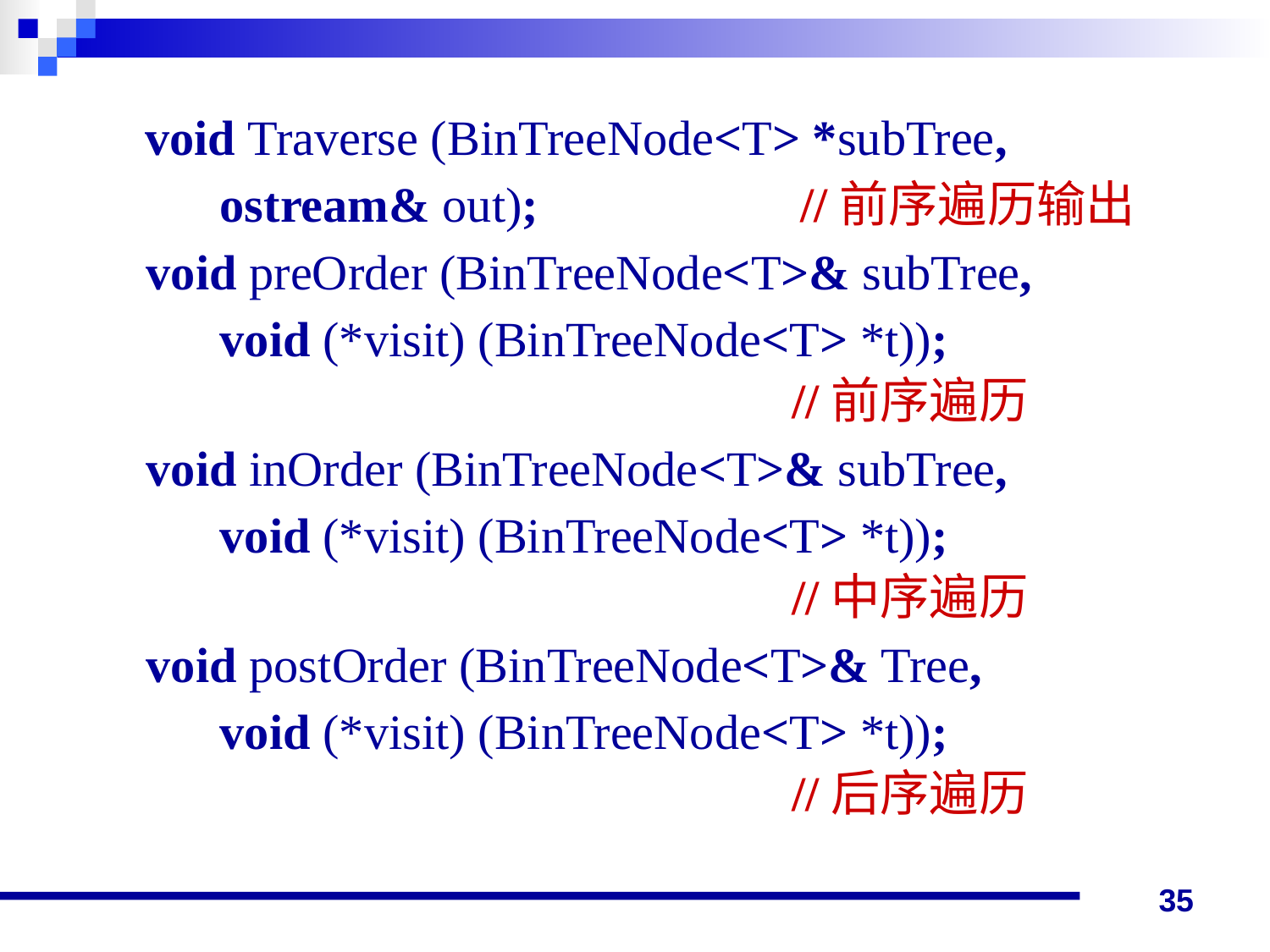

void Traverse (BinTreeNode<T> *subTree,
           ostream& out);	             //前序遍历输出
     void preOrder (BinTreeNode<T>& subTree,
           void (*visit) (BinTreeNode<T> *t));				                                 //前序遍历
     void inOrder (BinTreeNode<T>& subTree,
           void (*visit) (BinTreeNode<T> *t));				                                 //中序遍历
     void postOrder (BinTreeNode<T>& Tree,
           void (*visit) (BinTreeNode<T> *t));				                                 //后序遍历
35